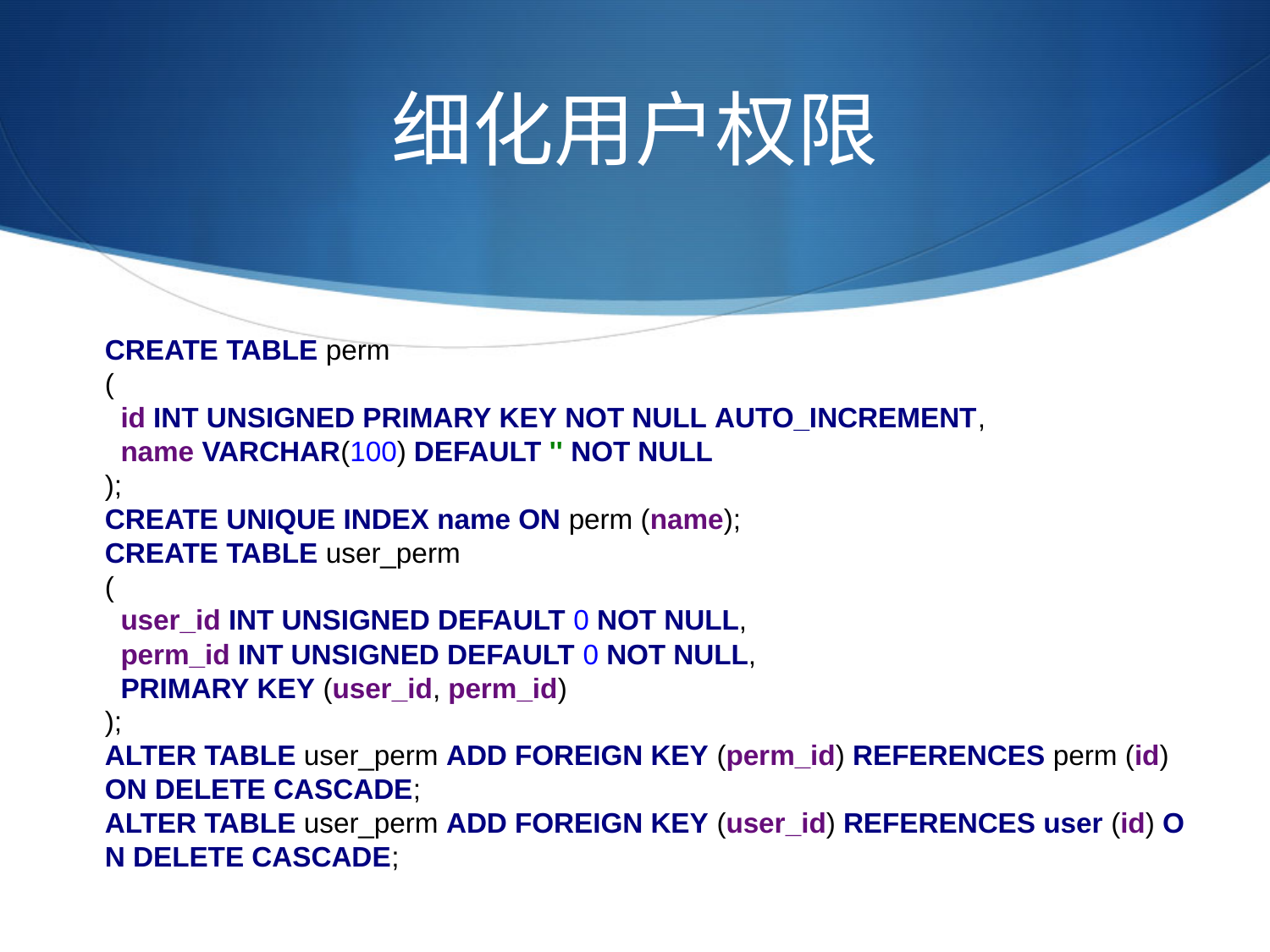

# 细化用户权限
CREATE TABLE perm
(
  id INT UNSIGNED PRIMARY KEY NOT NULL AUTO_INCREMENT,
  name VARCHAR(100) DEFAULT '' NOT NULL
);
CREATE UNIQUE INDEX name ON perm (name);
CREATE TABLE user_perm
(
  user_id INT UNSIGNED DEFAULT 0 NOT NULL,
  perm_id INT UNSIGNED DEFAULT 0 NOT NULL,
  PRIMARY KEY (user_id, perm_id)
);
ALTER TABLE user_perm ADD FOREIGN KEY (perm_id) REFERENCES perm (id) ON DELETE CASCADE;
ALTER TABLE user_perm ADD FOREIGN KEY (user_id) REFERENCES user (id) ON DELETE CASCADE;